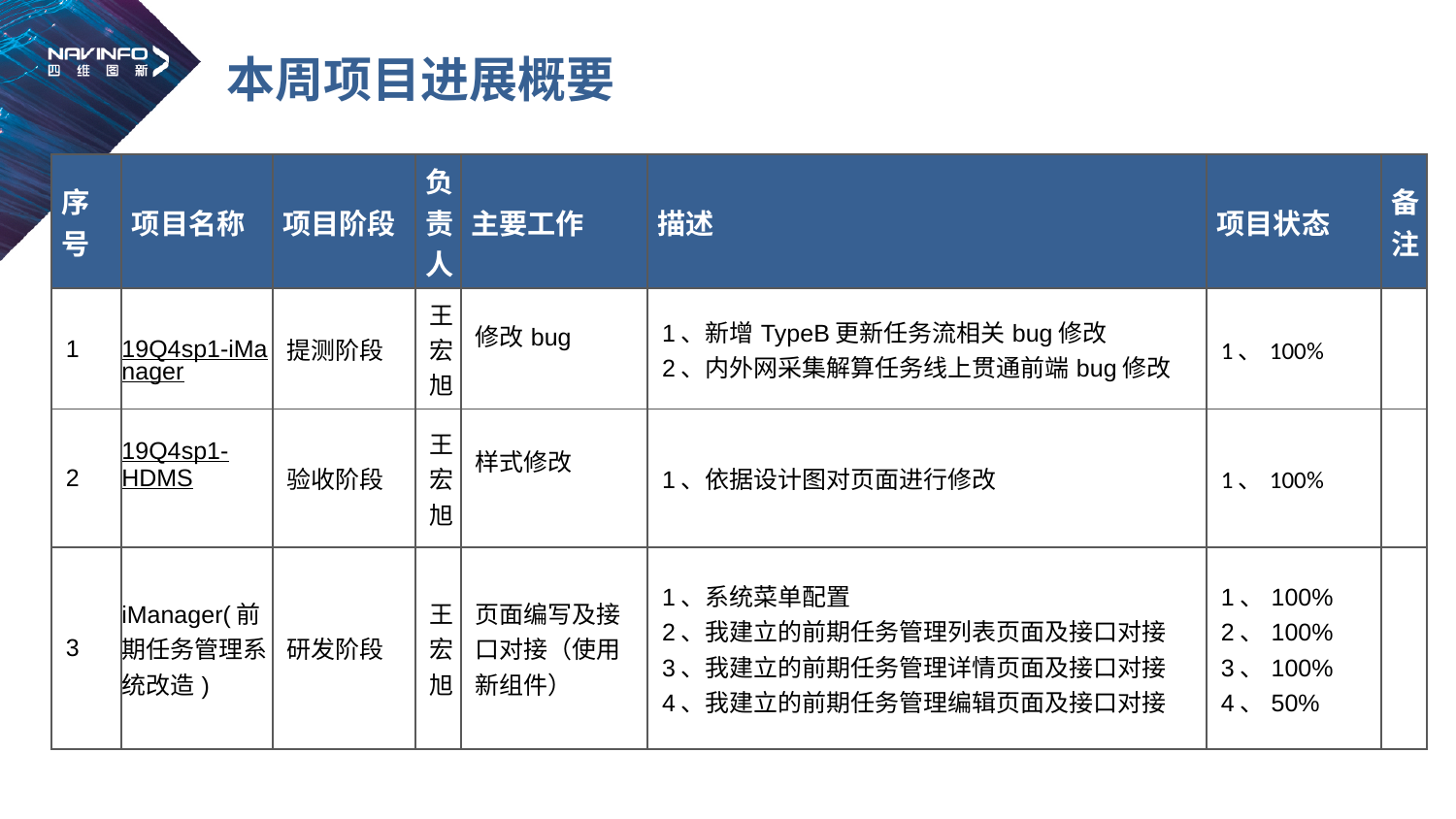

# 本周项目进展概要
| 序号 | 项目名称 | 项目阶段 | 负责人 | 主要工作 | 描述 | 项目状态 | 备注 |
| --- | --- | --- | --- | --- | --- | --- | --- |
| 1 | 19Q4sp1-iManager | 提测阶段 | 王宏旭 | 修改bug | 1、新增TypeB更新任务流相关bug修改 2、内外网采集解算任务线上贯通前端bug修改 | 1、100% |  |
| 2 | 19Q4sp1-HDMS | 验收阶段 | 王宏旭 | 样式修改 | 1、依据设计图对页面进行修改 | 1、100% |  |
| 3 | iManager(前期任务管理系统改造) | 研发阶段 | 王宏旭 | 页面编写及接口对接（使用新组件） | 1、系统菜单配置 2、我建立的前期任务管理列表页面及接口对接 3、我建立的前期任务管理详情页面及接口对接 4、我建立的前期任务管理编辑页面及接口对接 | 1、100% 2、100% 3、100% 4、50% |  |